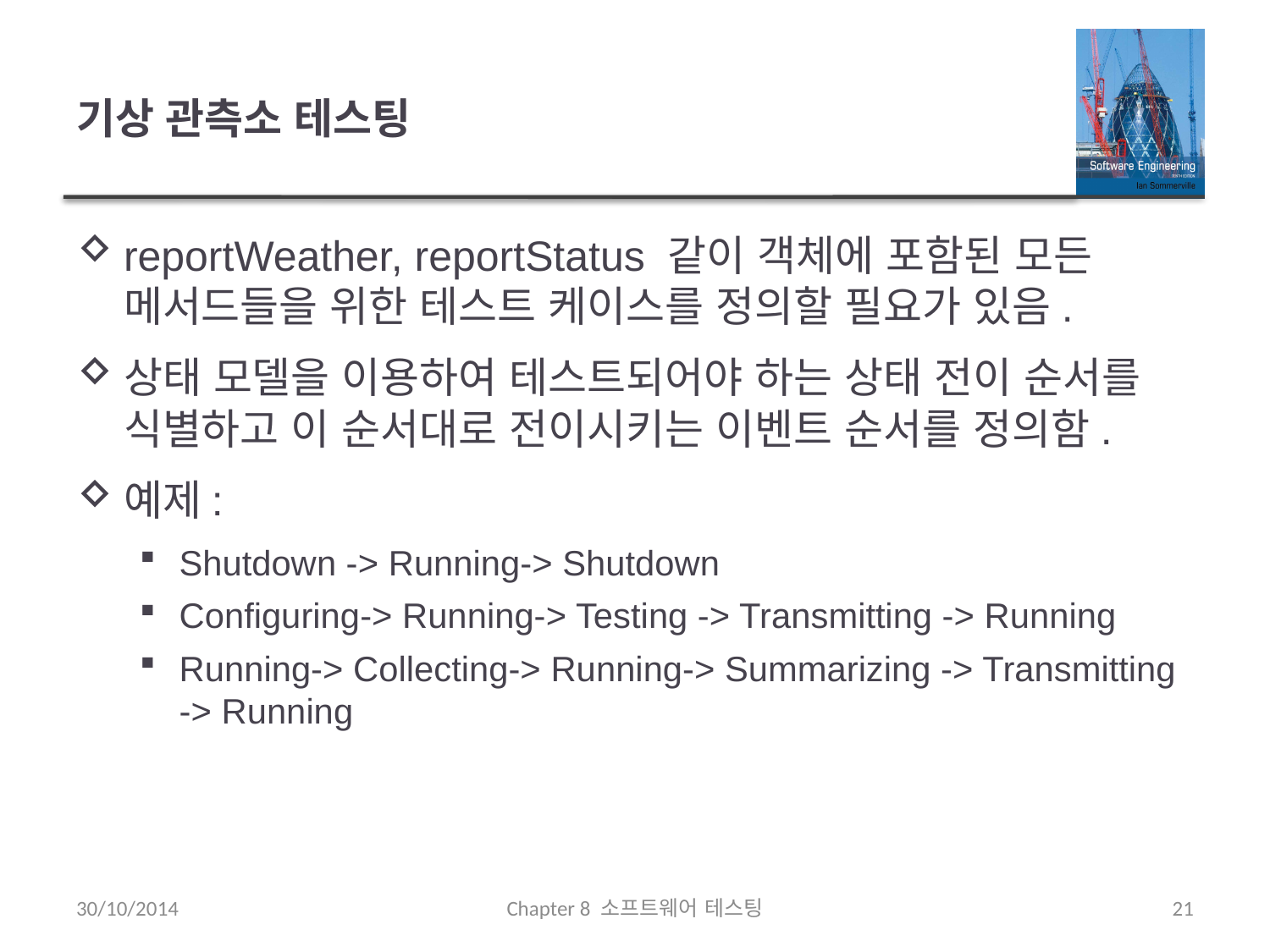

# 기상 관측소 테스팅
reportWeather, reportStatus 같이 객체에 포함된 모든 메서드들을 위한 테스트 케이스를 정의할 필요가 있음.
상태 모델을 이용하여 테스트되어야 하는 상태 전이 순서를 식별하고 이 순서대로 전이시키는 이벤트 순서를 정의함.
예제:
Shutdown -> Running-> Shutdown
Configuring-> Running-> Testing -> Transmitting -> Running
Running-> Collecting-> Running-> Summarizing -> Transmitting -> Running

30/10/2014
Chapter 8 소프트웨어 테스팅
21